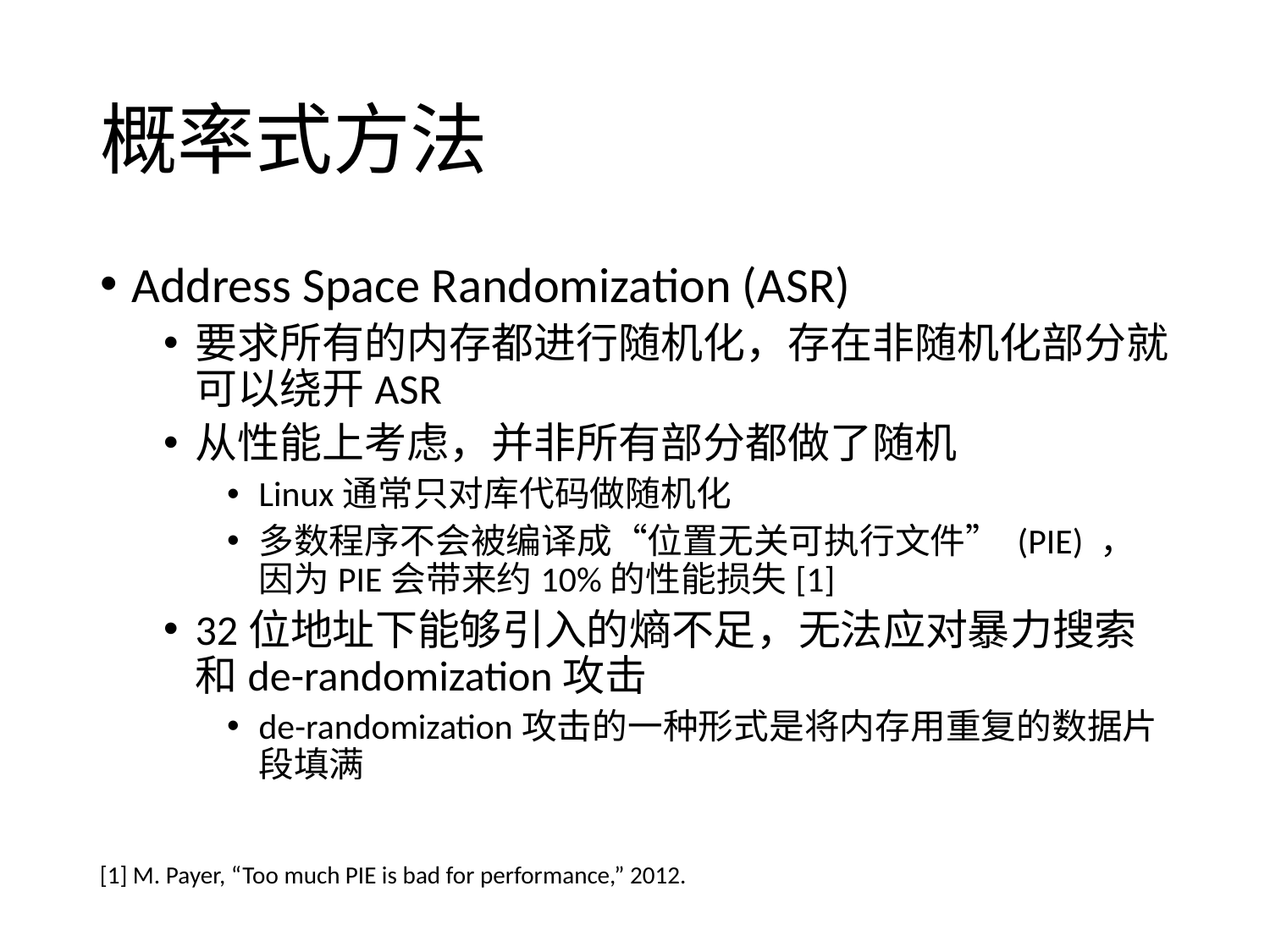

# 概率式方法
Address Space Randomization (ASR)
要求所有的内存都进行随机化，存在非随机化部分就可以绕开ASR
从性能上考虑，并非所有部分都做了随机
Linux通常只对库代码做随机化
多数程序不会被编译成“位置无关可执行文件” (PIE) ，因为PIE会带来约10%的性能损失[1]
32位地址下能够引入的熵不足，无法应对暴力搜索和de-randomization攻击
de-randomization攻击的一种形式是将内存用重复的数据片段填满
[1] M. Payer, “Too much PIE is bad for performance,” 2012.